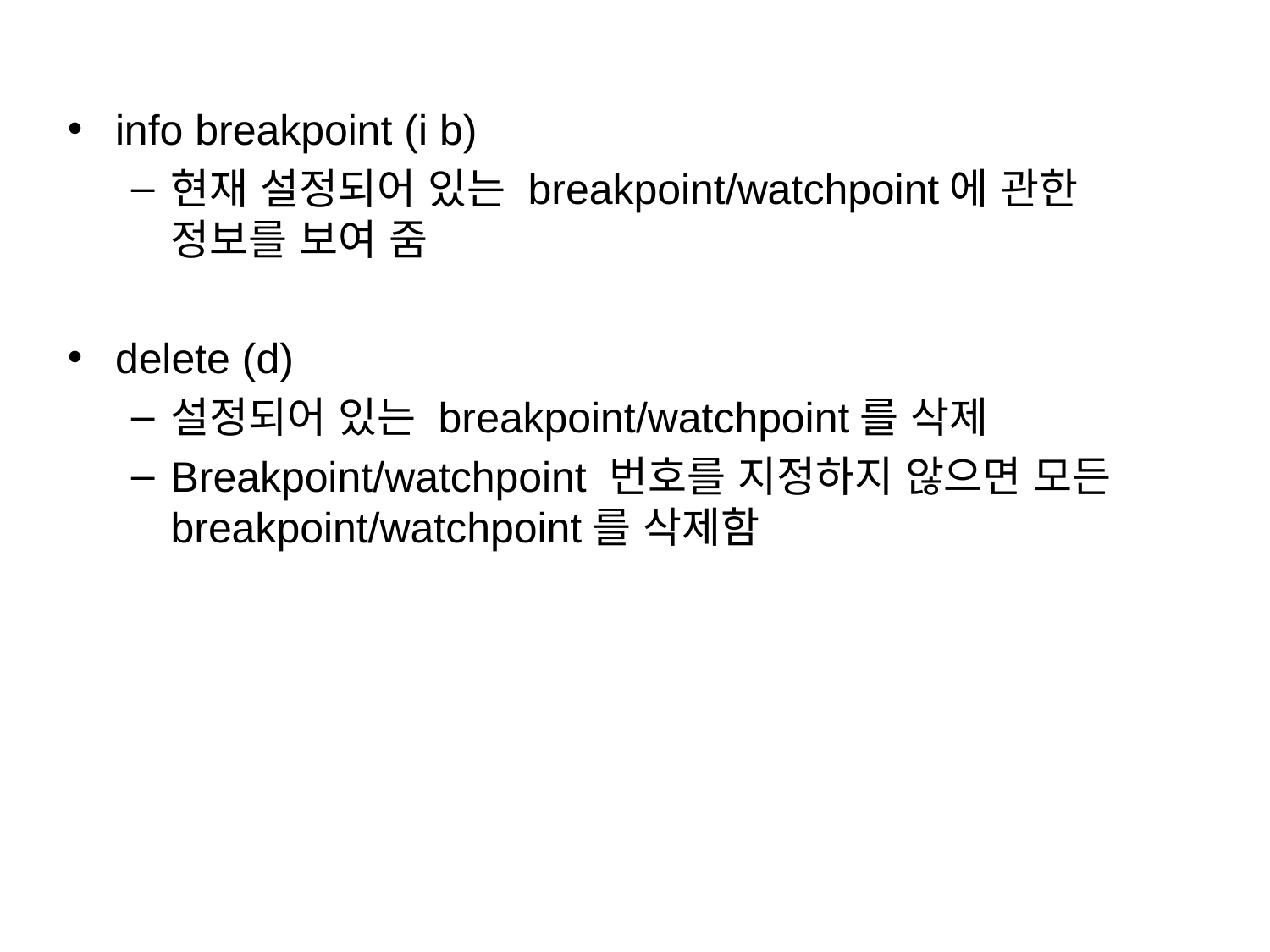

info breakpoint (i b)
현재 설정되어 있는 breakpoint/watchpoint에 관한 정보를 보여 줌

delete (d)
설정되어 있는 breakpoint/watchpoint를 삭제
Breakpoint/watchpoint 번호를 지정하지 않으면 모든 breakpoint/watchpoint를 삭제함